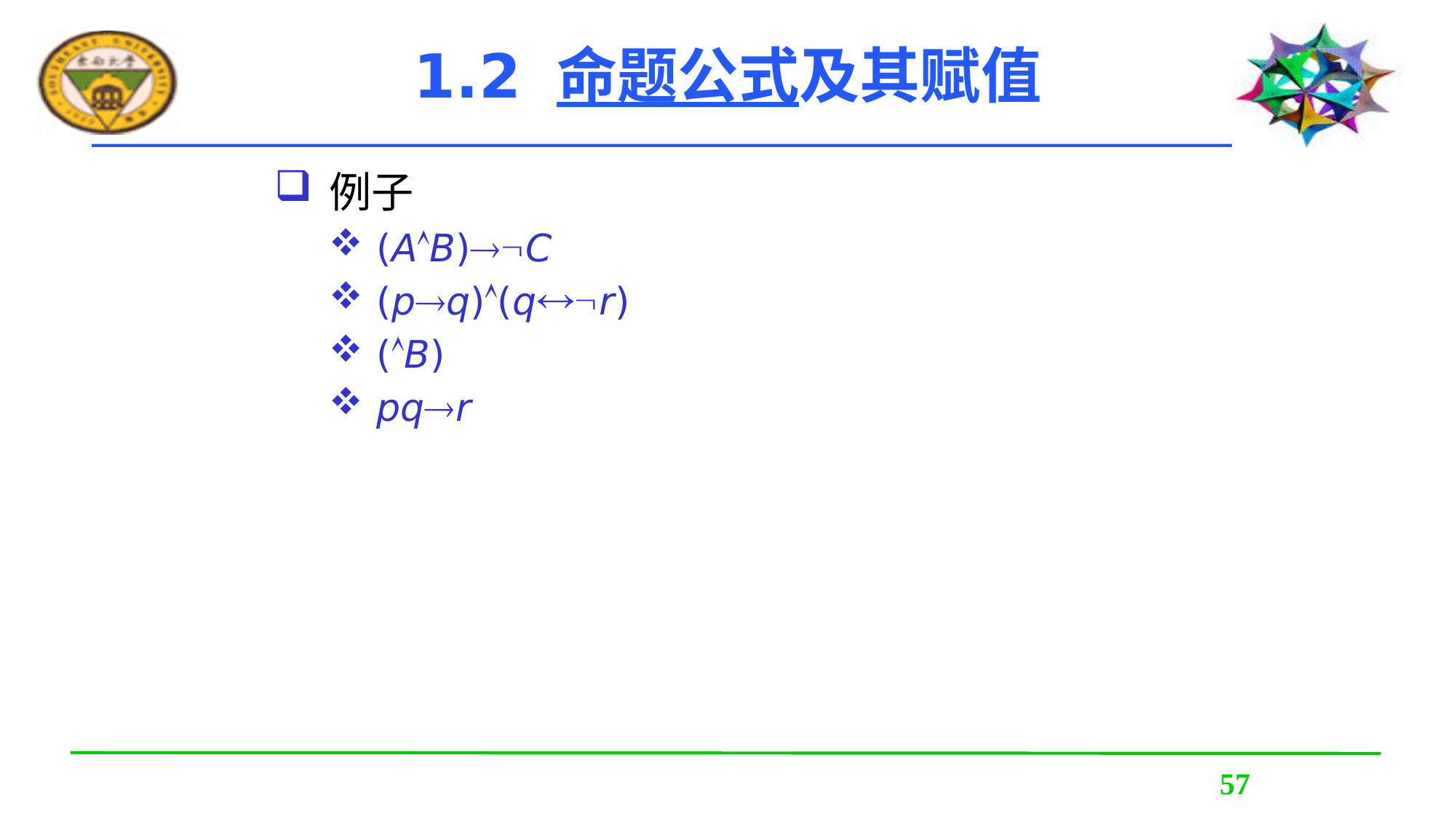

# 1.2 命题公式及其赋值
例子
(A∧B)→¬C
(p→q)∧(q↔¬r)
(∧B)
pq→r